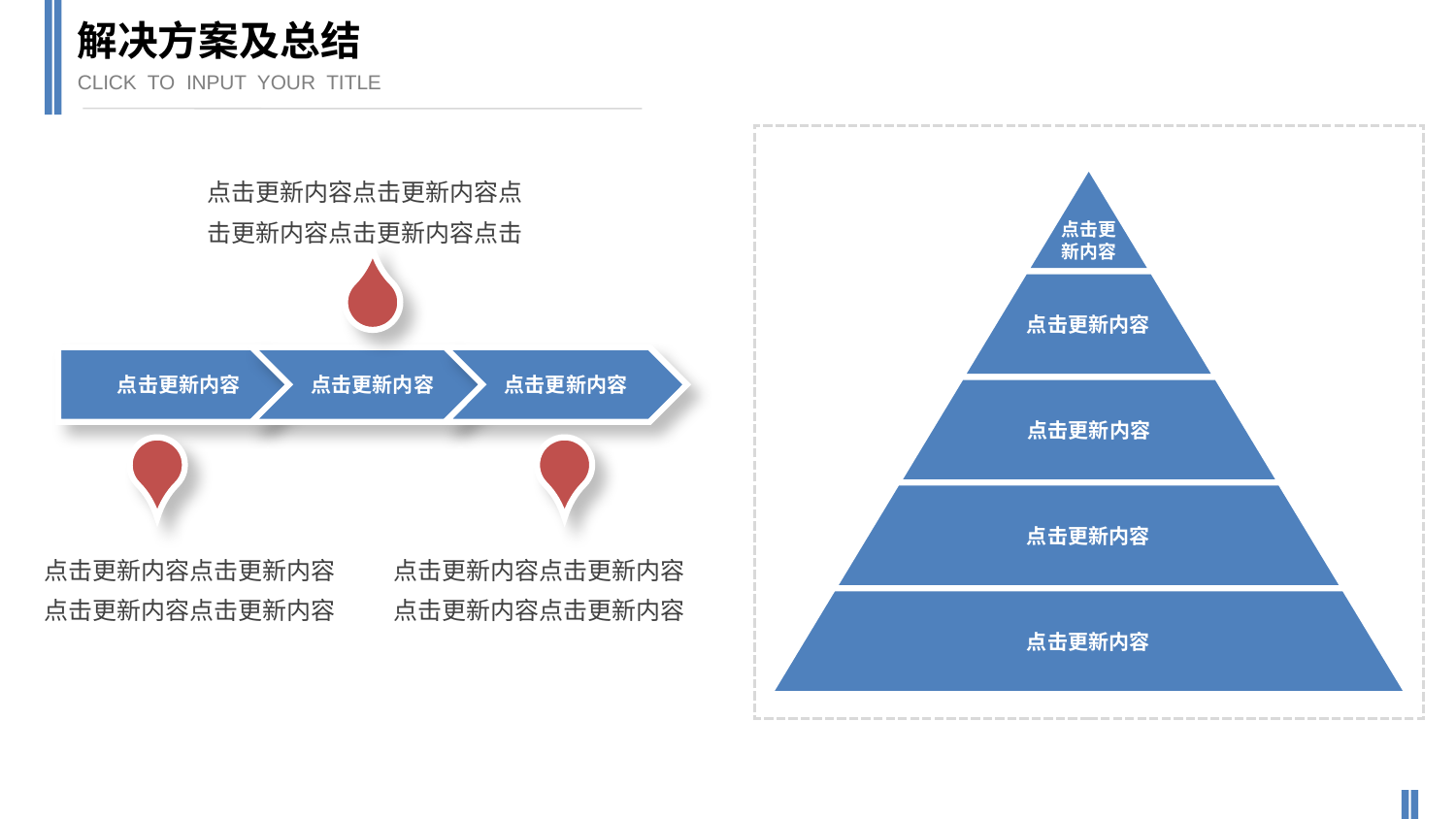

解决方案及总结
CLICK  TO  INPUT  YOUR  TITLE

点击更新内容点击更新内容点击更新内容点击更新内容点击

点击更
新内容
点击更新内容

点击更新内容
点击更新内容
点击更新内容
点击更新内容

点击更新内容
点击更新内容点击更新内容点击更新内容点击更新内容
点击更新内容点击更新内容点击更新内容点击更新内容
点击更新内容
38